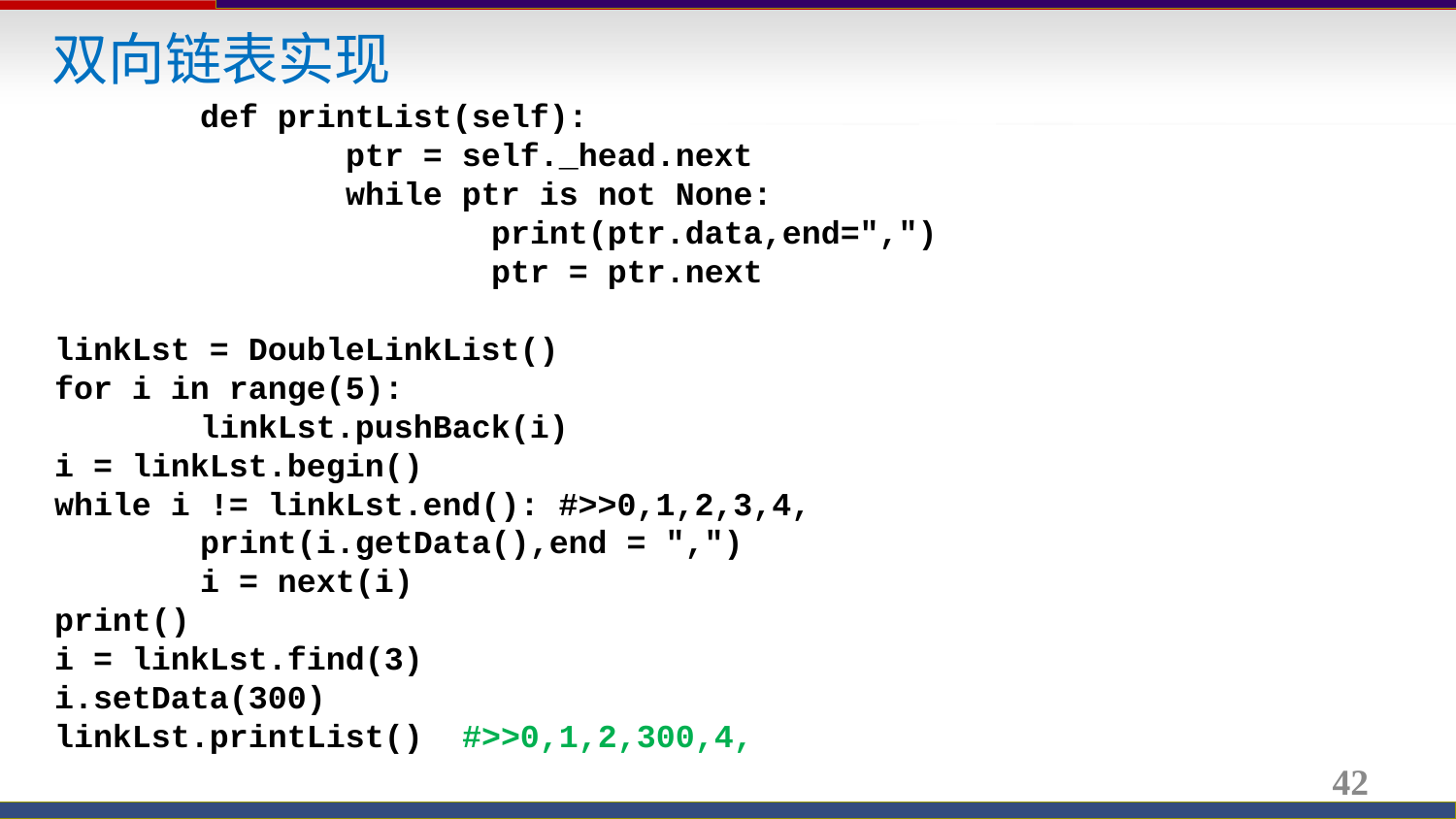

双向链表实现
	def printList(self):
		ptr = self._head.next
		while ptr is not None:
			print(ptr.data,end=",")
			ptr = ptr.next

linkLst = DoubleLinkList()
for i in range(5):
	linkLst.pushBack(i)
i = linkLst.begin()
while i != linkLst.end(): #>>0,1,2,3,4,
	print(i.getData(),end = ",")
	i = next(i)
print()
i = linkLst.find(3)
i.setData(300)
linkLst.printList()  #>>0,1,2,300,4,